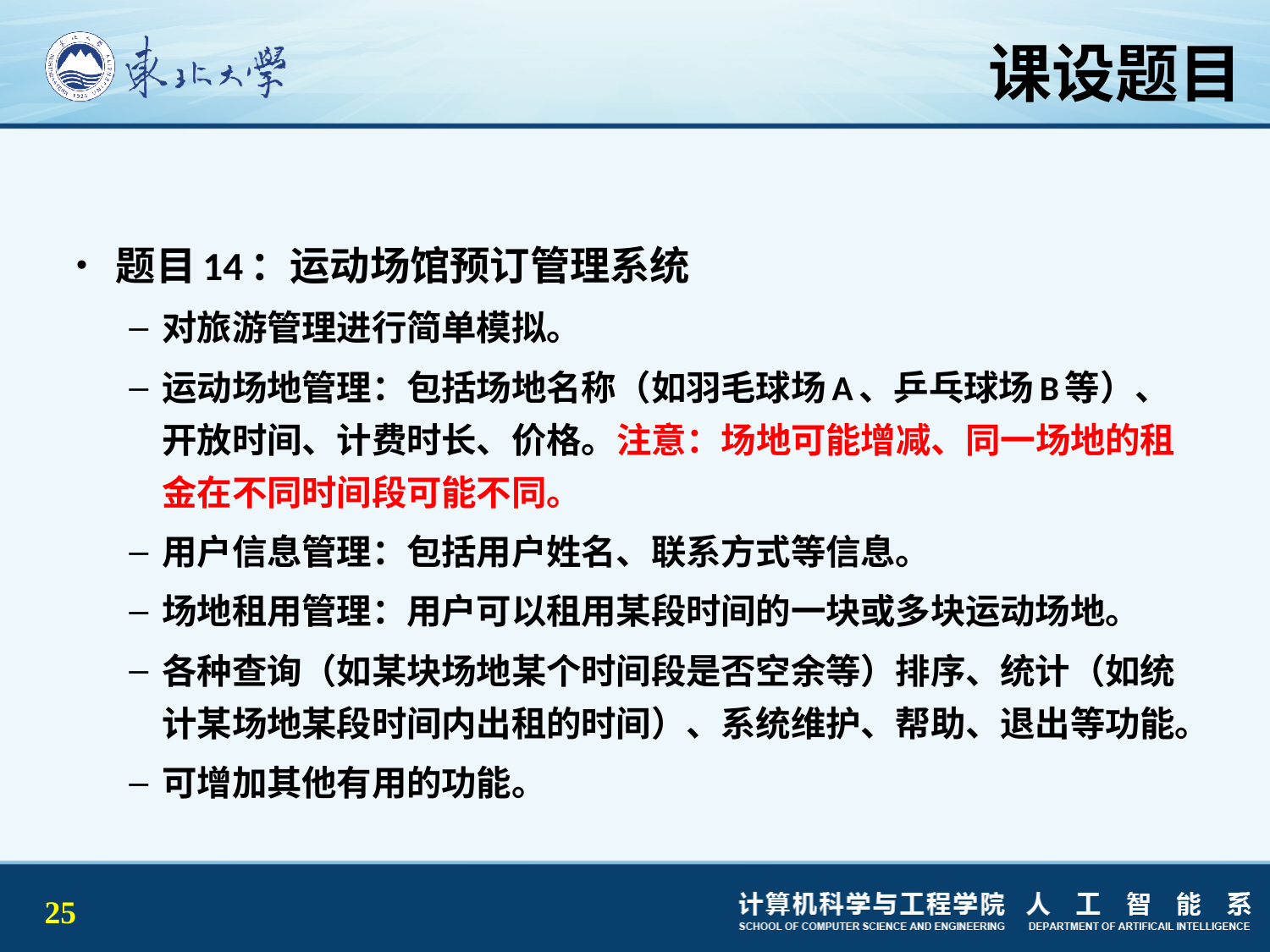

# 课设题目
题目14：运动场馆预订管理系统
对旅游管理进行简单模拟。
运动场地管理：包括场地名称（如羽毛球场A、乒乓球场B等）、开放时间、计费时长、价格。注意：场地可能增减、同一场地的租金在不同时间段可能不同。
用户信息管理：包括用户姓名、联系方式等信息。
场地租用管理：用户可以租用某段时间的一块或多块运动场地。
各种查询（如某块场地某个时间段是否空余等）排序、统计（如统计某场地某段时间内出租的时间）、系统维护、帮助、退出等功能。
可增加其他有用的功能。